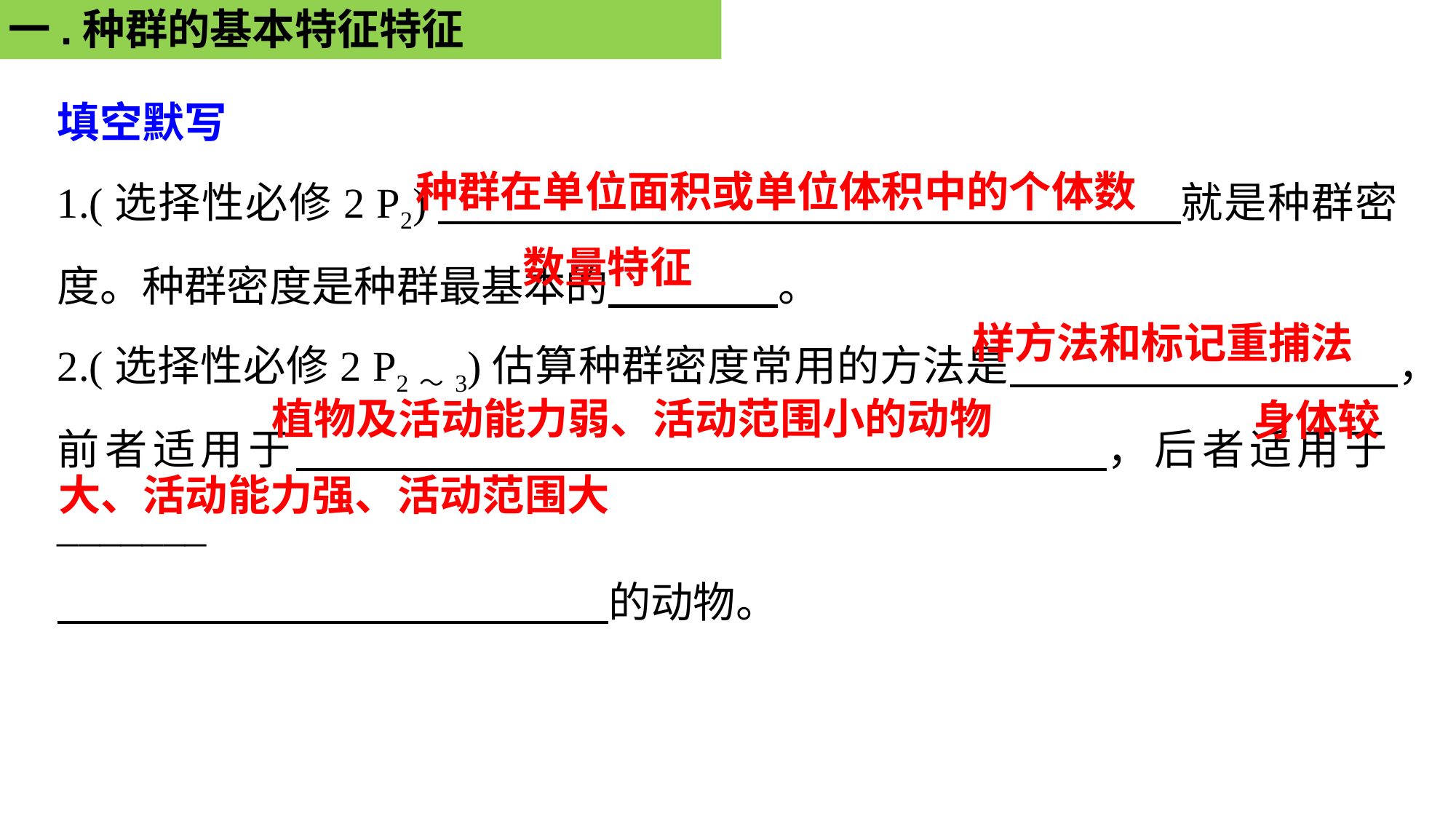

一.种群的基本特征特征
填空默写
1.(选择性必修2 P2)　　　　　　　　　　　　　　　　　就是种群密度。种群密度是种群最基本的　　　　。
2.(选择性必修2 P2～3)估算种群密度常用的方法是　　　　　　　　　，前者适用于　　　　　　　　　　　　　　　　　，后者适用于_______
　　　　　　　　　　　　　的动物。
种群在单位面积或单位体积中的个体数
数量特征
样方法和标记重捕法
植物及活动能力弱、活动范围小的动物
身体较
大、活动能力强、活动范围大